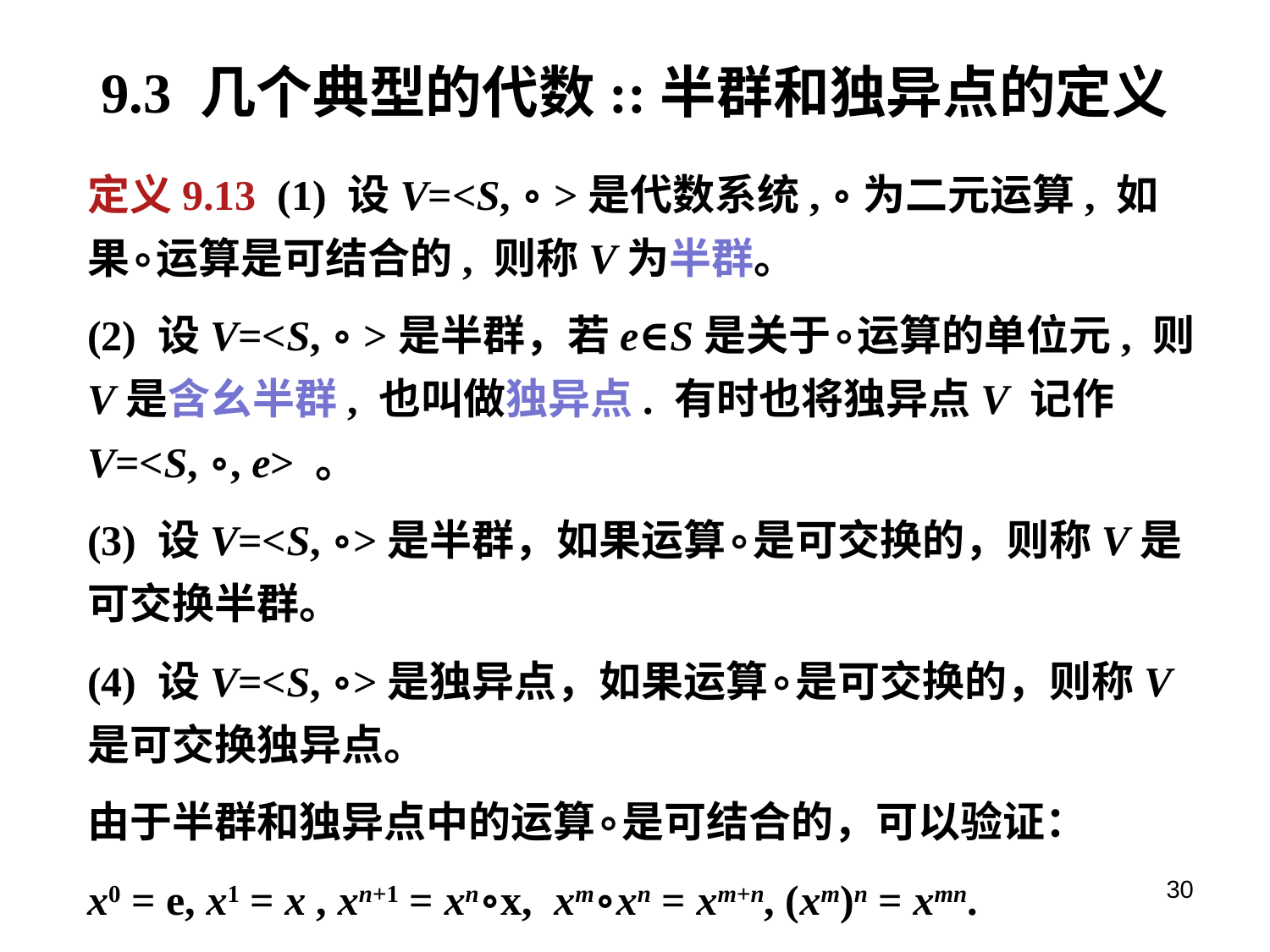

# 9.3 几个典型的代数::半群和独异点的定义
定义9.13  (1) 设V=<S, ∘ >是代数系统, ∘为二元运算, 如果∘运算是可结合的, 则称V为半群。
(2) 设V=<S, ∘ >是半群，若e∈S是关于∘运算的单位元, 则V是含幺半群, 也叫做独异点. 有时也将独异点V 记作V=<S, ∘, e> 。
(3) 设V=<S, ∘>是半群，如果运算∘是可交换的，则称V是可交换半群。
(4) 设V=<S, ∘>是独异点，如果运算∘是可交换的，则称V是可交换独异点。
由于半群和独异点中的运算∘是可结合的，可以验证：
x0 = e, x1 = x , xn+1 = xn∘x,  xm∘xn = xm+n, (xm)n = xmn.
30